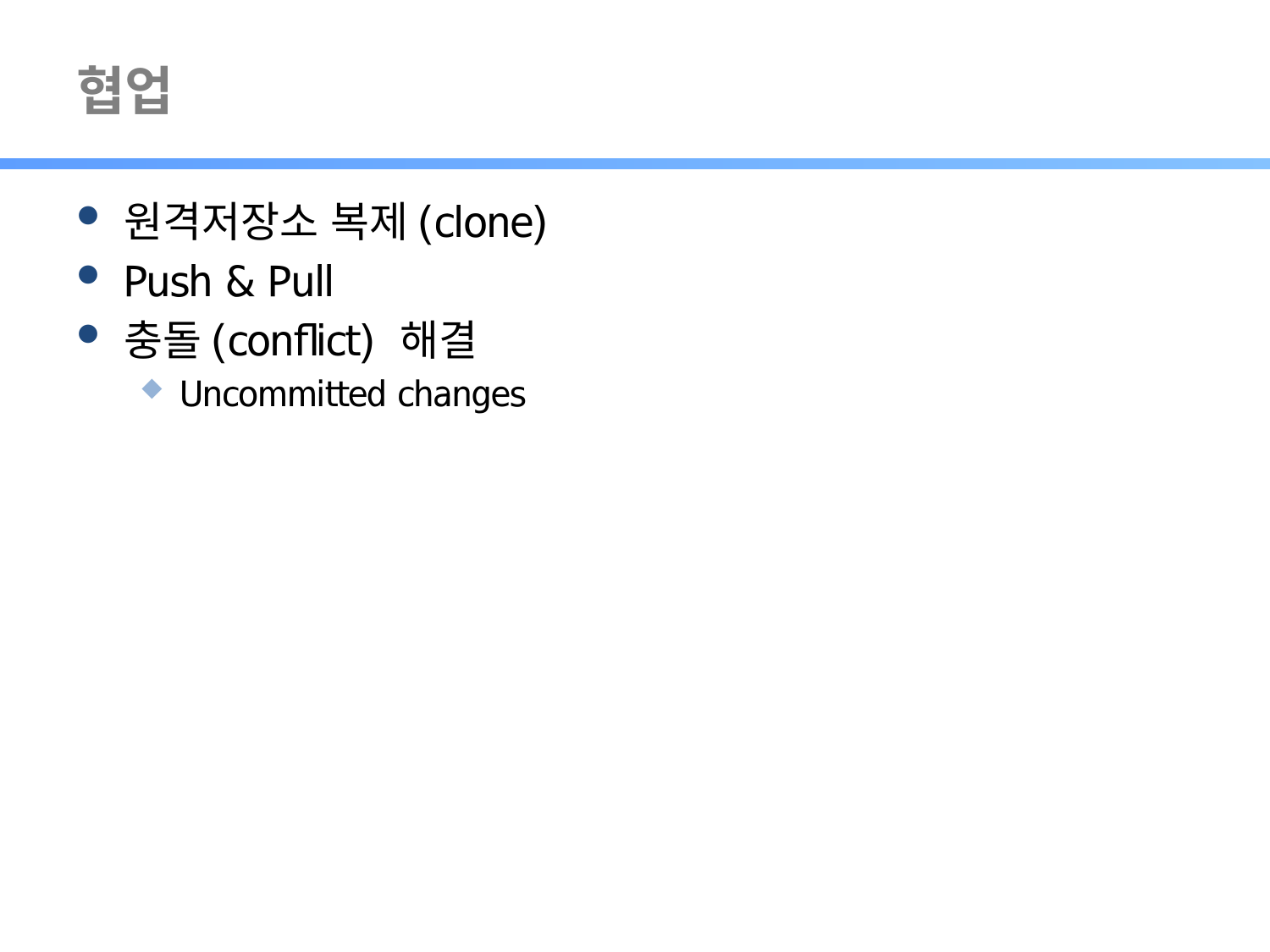

# 협업
원격저장소 복제(clone)
Push & Pull
충돌(conflict) 해결
Uncommitted changes